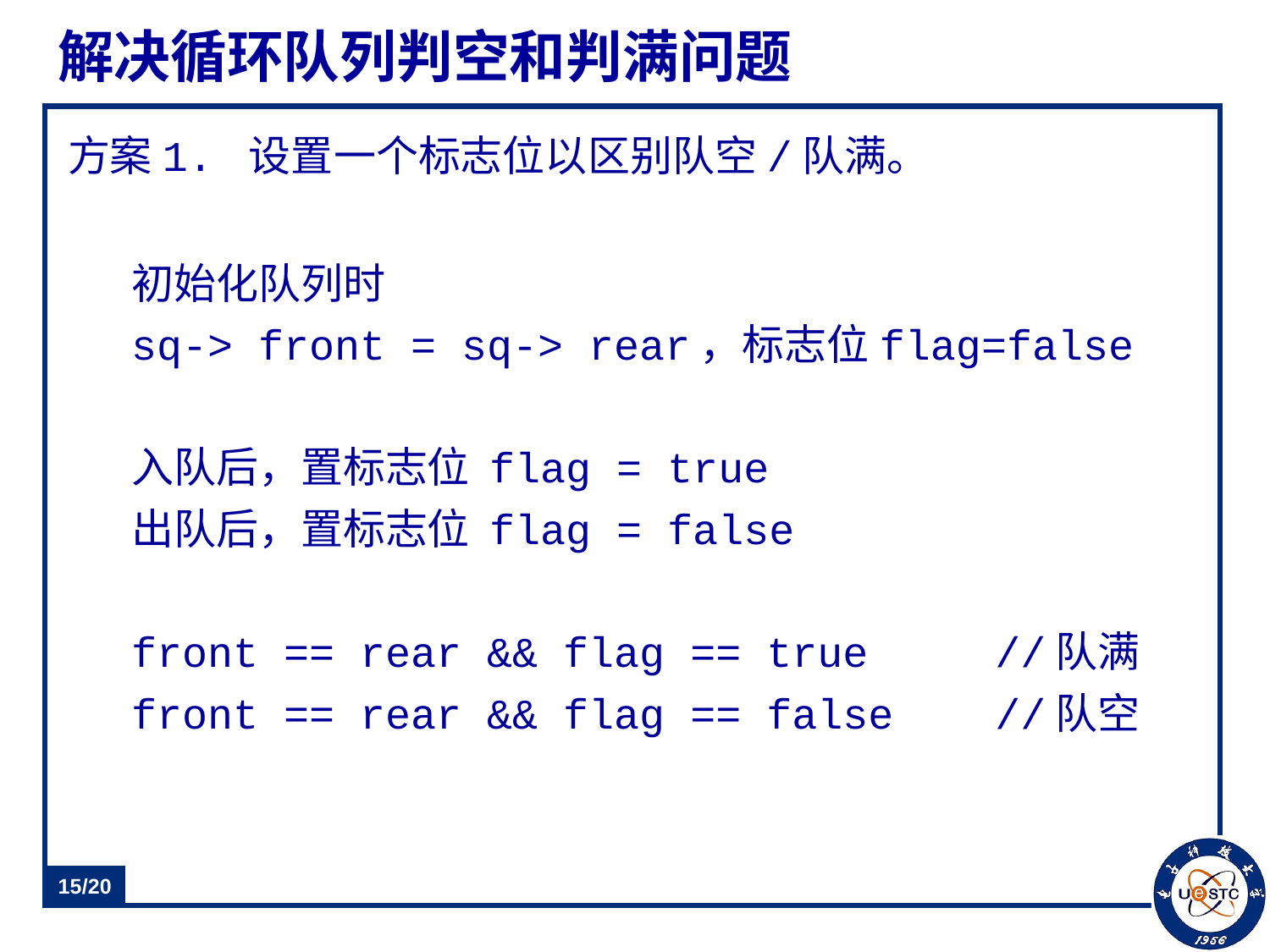

# 解决循环队列判空和判满问题
方案1. 设置一个标志位以区别队空/队满。

初始化队列时
sq-> front = sq-> rear，标志位flag=false

入队后，置标志位 flag = true
出队后，置标志位 flag = false

front == rear && flag == true     //队满
front == rear && flag == false    //队空
15/20